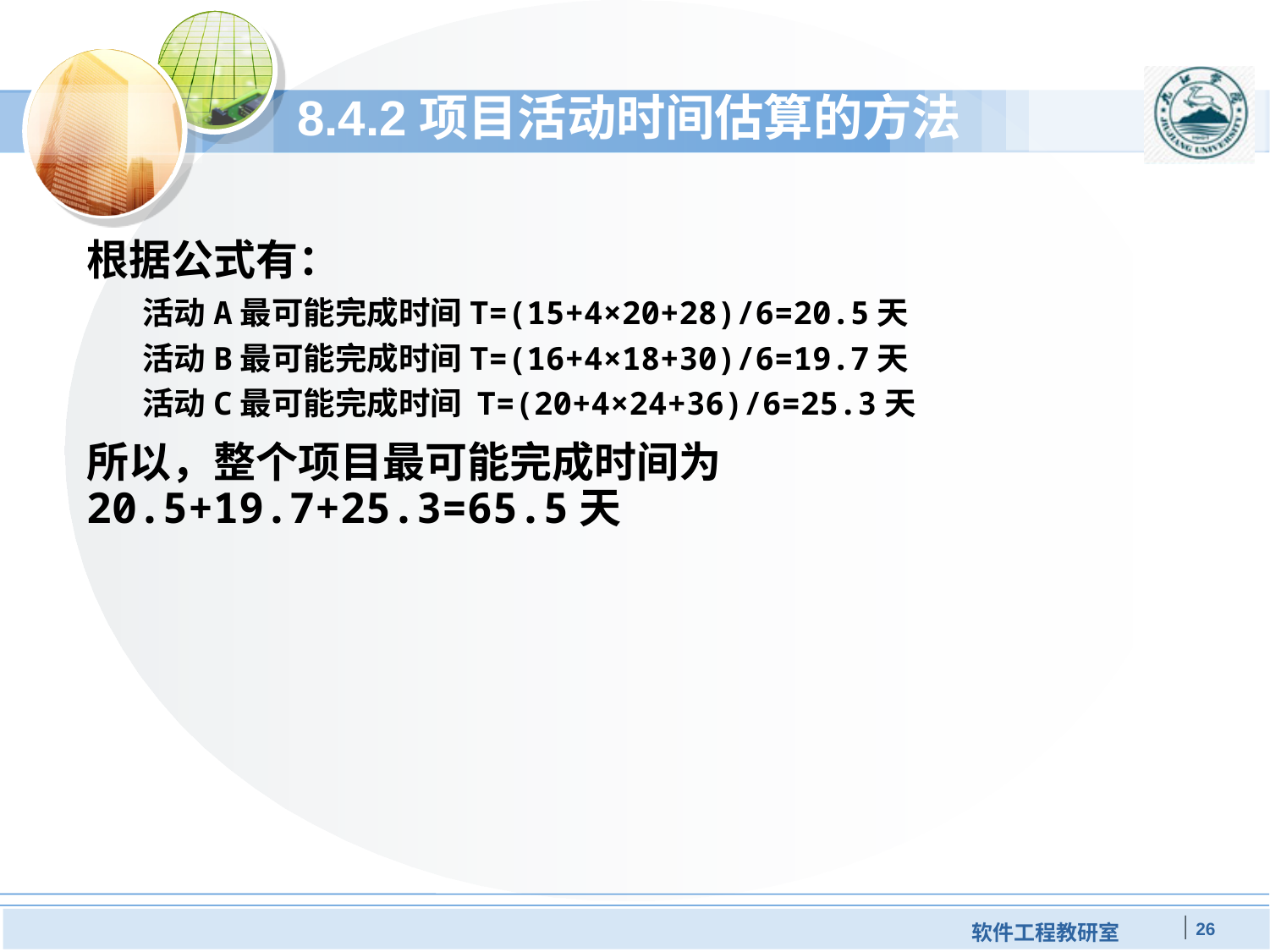

# 8.4.2项目活动时间估算的方法
根据公式有：
活动A最可能完成时间T=(15+4×20+28)/6=20.5天
活动B最可能完成时间T=(16+4×18+30)/6=19.7天
活动C最可能完成时间 T=(20+4×24+36)/6=25.3天
所以，整个项目最可能完成时间为20.5+19.7+25.3=65.5天